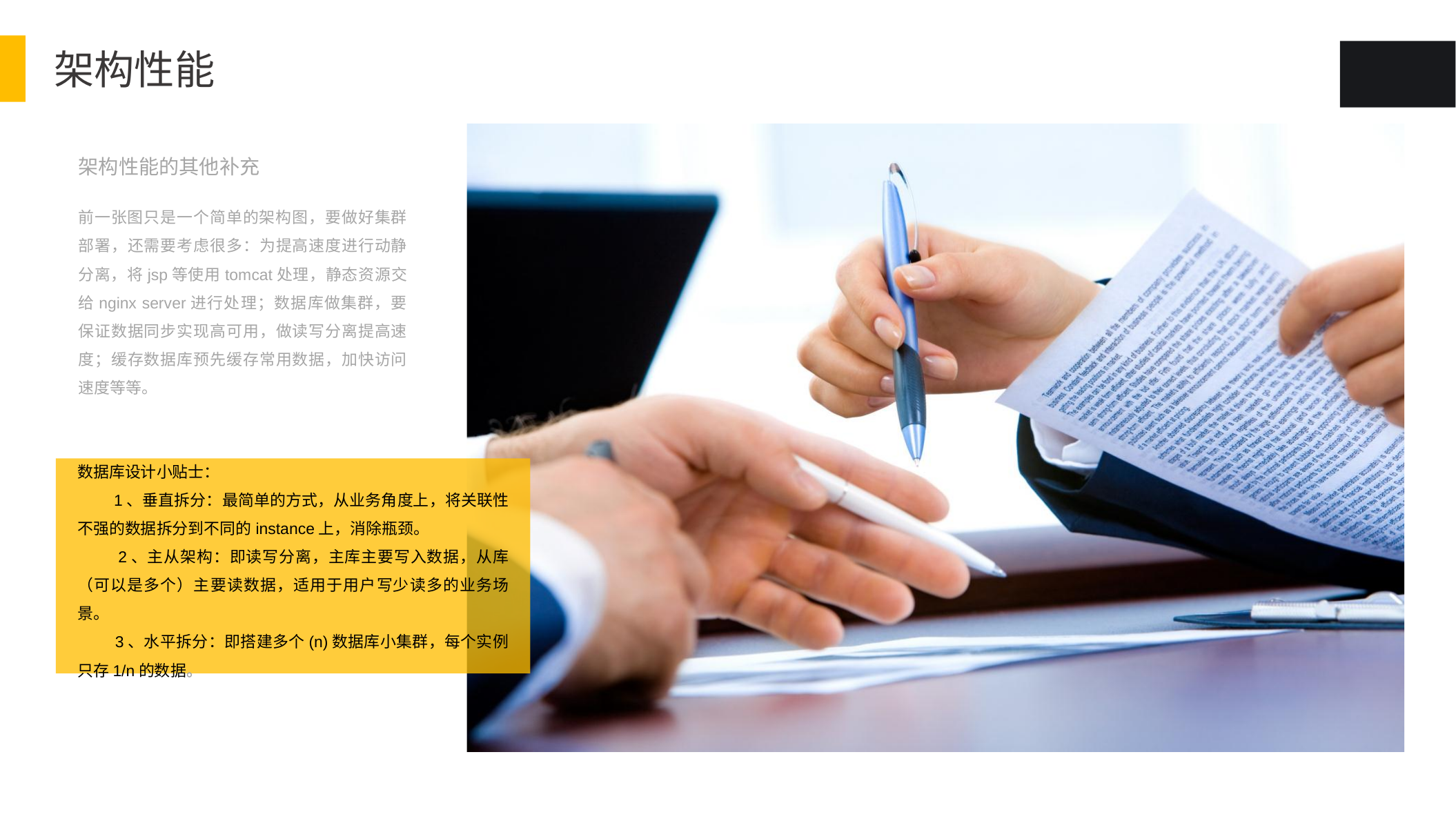

架构性能

架构性能的其他补充
前一张图只是一个简单的架构图，要做好集群部署，还需要考虑很多：为提高速度进行动静分离，将jsp等使用tomcat处理，静态资源交给nginx server进行处理；数据库做集群，要保证数据同步实现高可用，做读写分离提高速度；缓存数据库预先缓存常用数据，加快访问速度等等。
数据库设计小贴士：
        1、垂直拆分：最简单的方式，从业务角度上，将关联性不强的数据拆分到不同的instance上，消除瓶颈。
        2、主从架构：即读写分离，主库主要写入数据，从库（可以是多个）主要读数据，适用于用户写少读多的业务场景。
        3、水平拆分：即搭建多个(n)数据库小集群，每个实例只存1/n的数据。